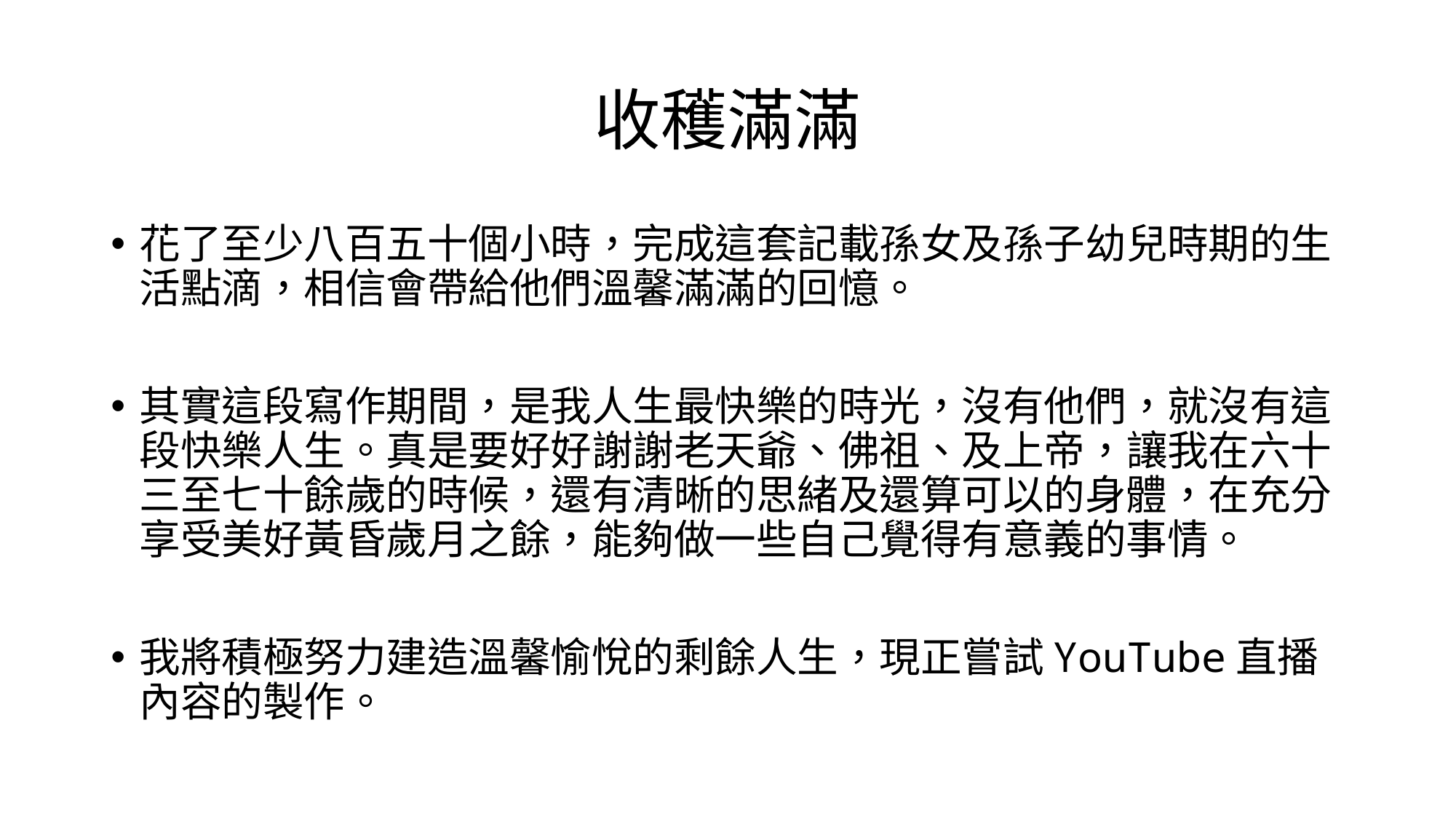

# 收穫滿滿
花了至少八百五十個小時，完成這套記載孫女及孫子幼兒時期的生活點滴，相信會帶給他們溫馨滿滿的回憶。

其實這段寫作期間，是我人生最快樂的時光，沒有他們，就沒有這段快樂人生。真是要好好謝謝老天爺、佛祖、及上帝，讓我在六十三至七十餘歲的時候，還有清晰的思緒及還算可以的身體，在充分享受美好黃昏歲月之餘，能夠做一些自己覺得有意義的事情。

我將積極努力建造溫馨愉悅的剩餘人生，現正嘗試YouTube直播內容的製作。